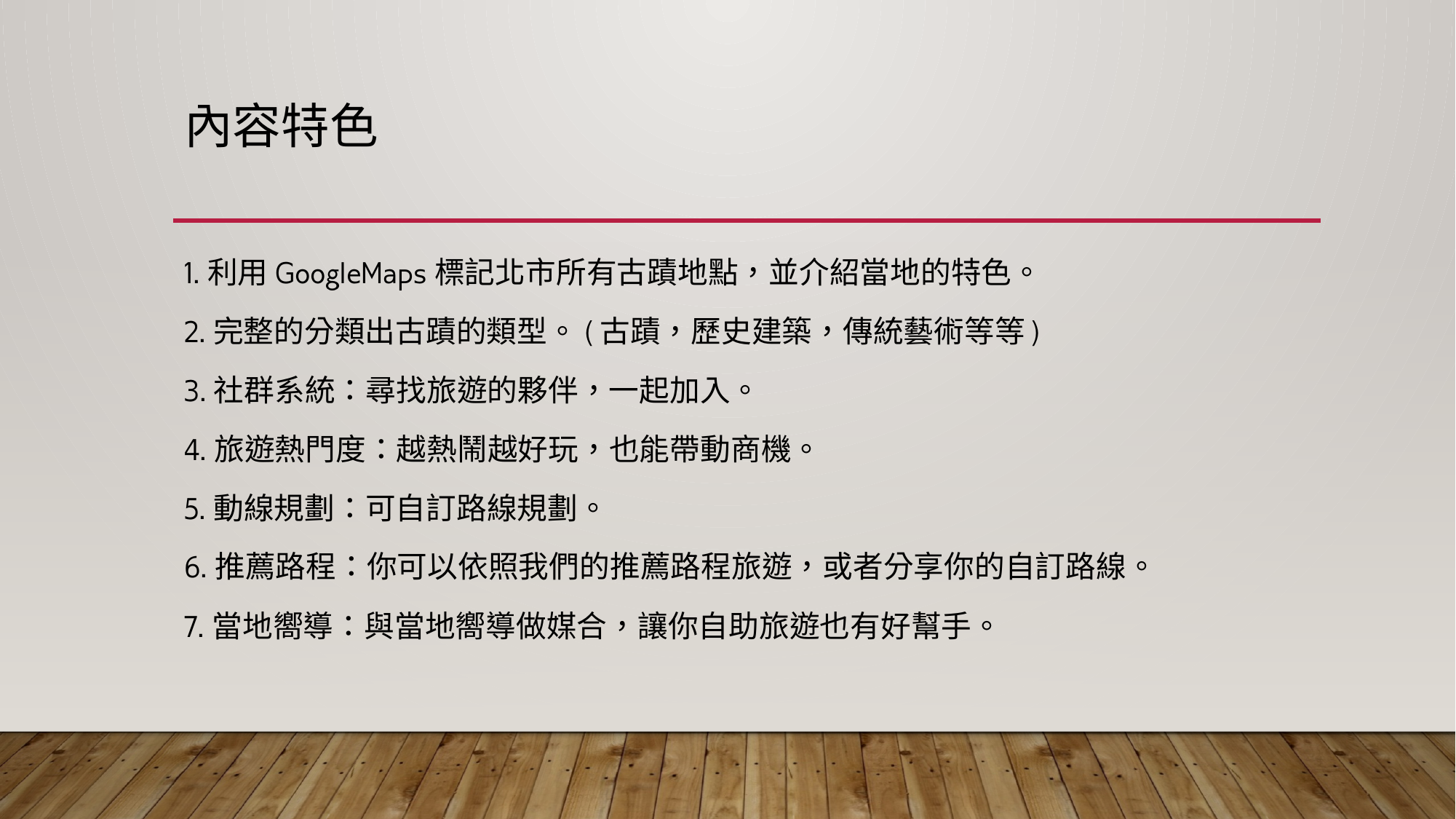

# 內容特色
1.利用GoogleMaps標記北市所有古蹟地點，並介紹當地的特色。
2.完整的分類出古蹟的類型。(古蹟，歷史建築，傳統藝術等等)
3.社群系統：尋找旅遊的夥伴，一起加入。
4.旅遊熱門度：越熱鬧越好玩，也能帶動商機。
5.動線規劃：可自訂路線規劃。
6.推薦路程：你可以依照我們的推薦路程旅遊，或者分享你的自訂路線。
7.當地嚮導：與當地嚮導做媒合，讓你自助旅遊也有好幫手。